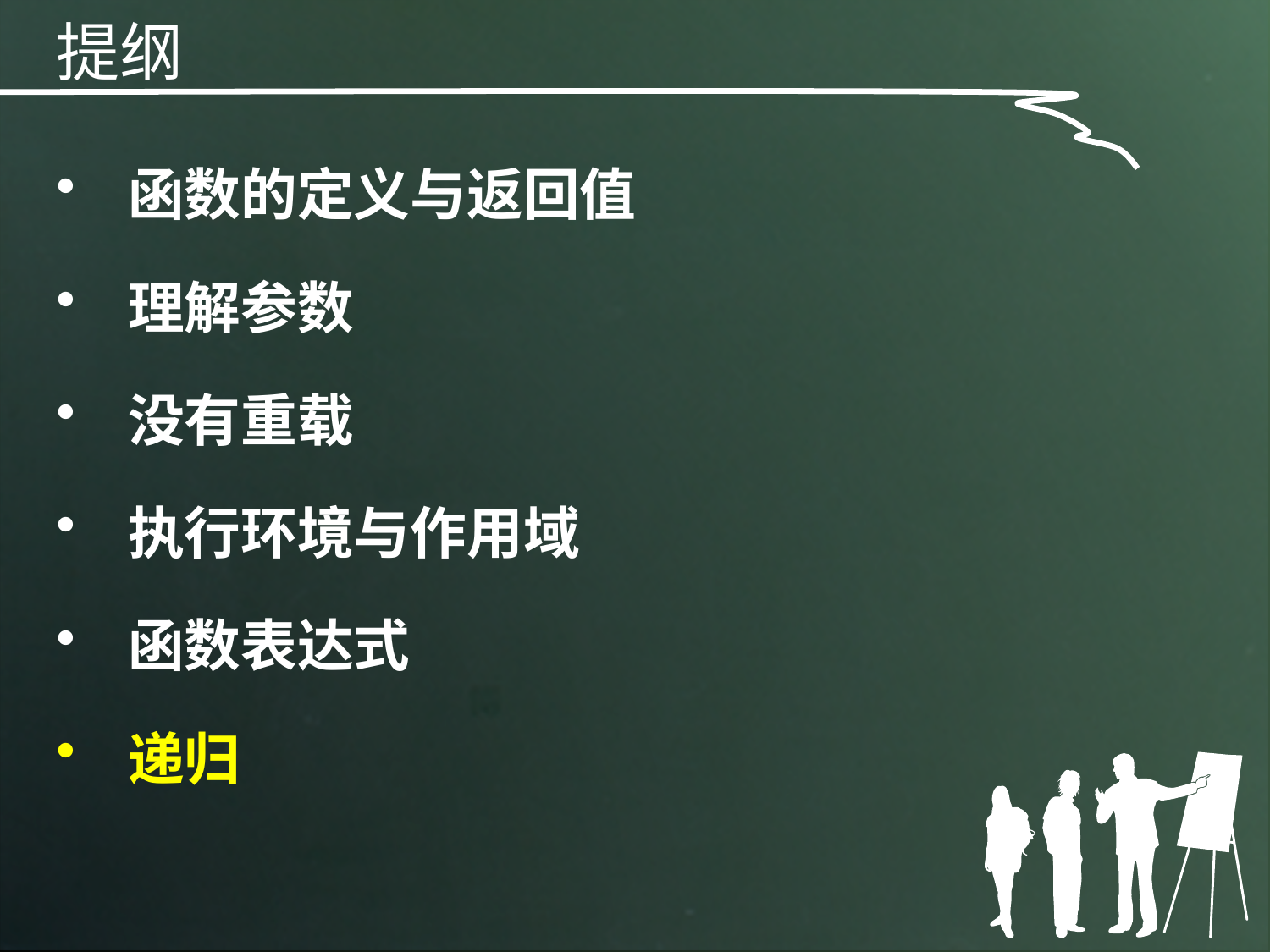

提纲

函数的定义与返回值
理解参数
没有重载
执行环境与作用域
函数表达式
递归